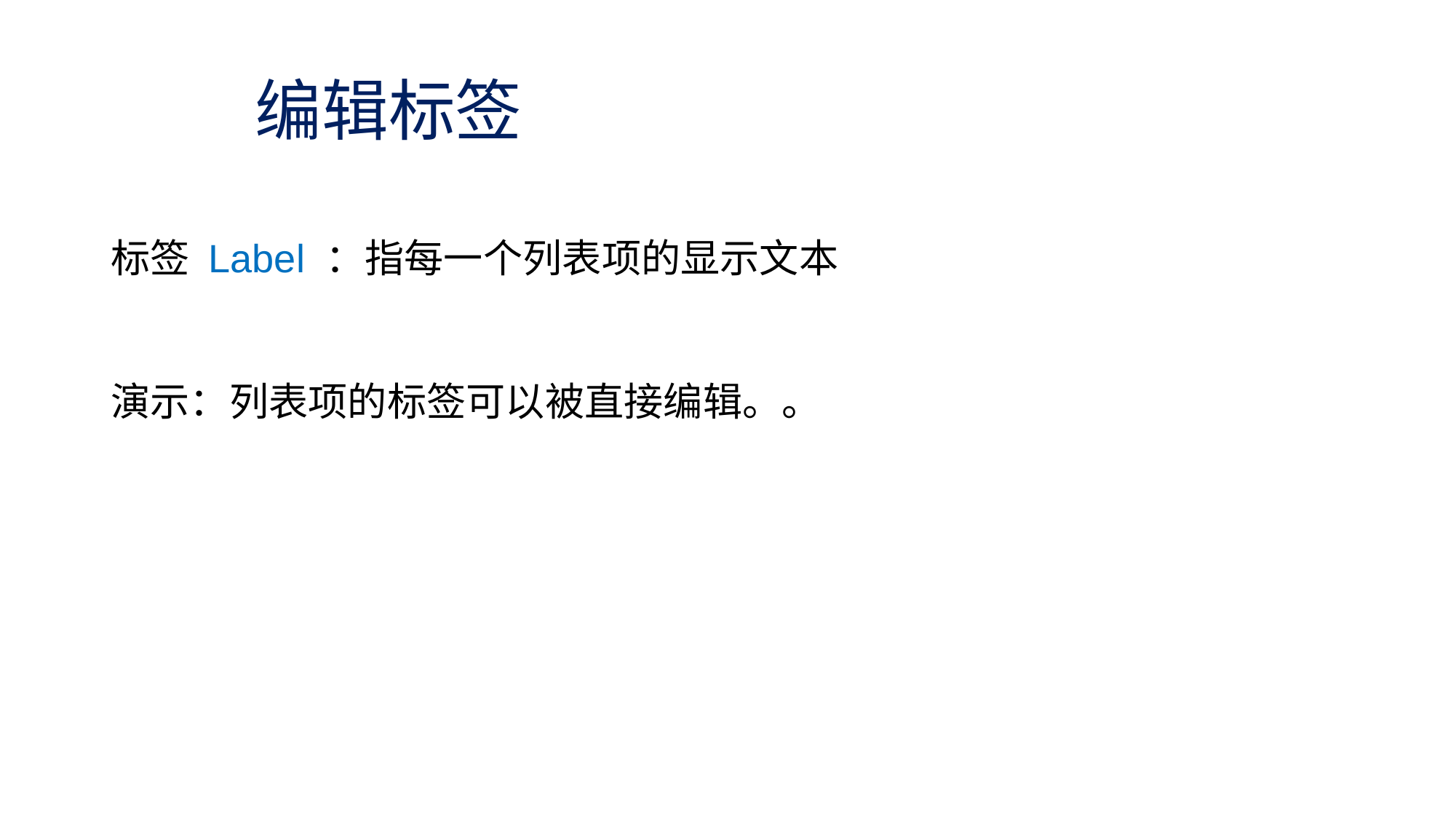

# 编辑标签
标签 Label ：指每一个列表项的显示文本

演示：列表项的标签可以被直接编辑。。